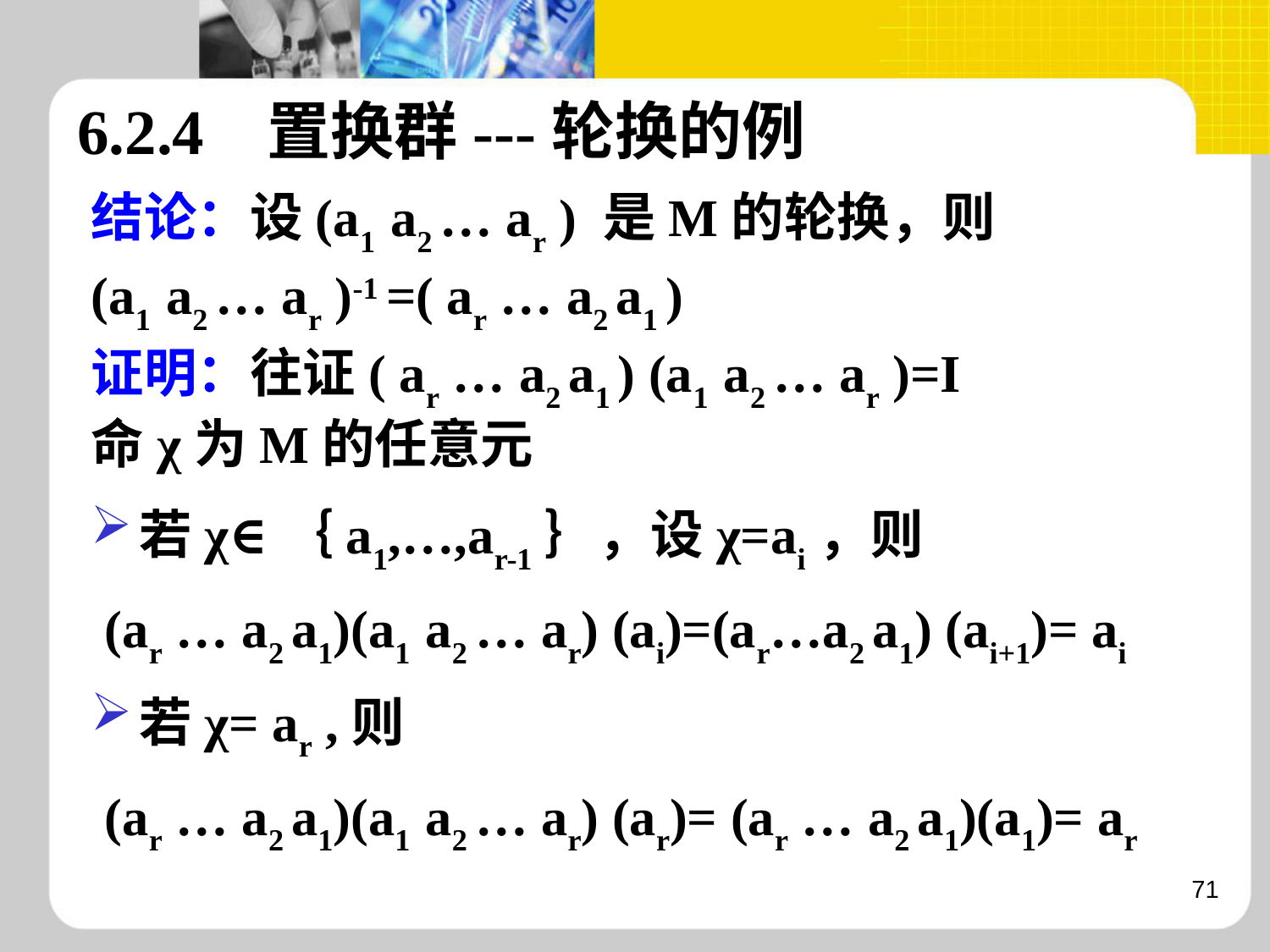

6.2.4   置换群---轮换的例
结论：设(a1  a2 … ar ) 是M的轮换，则
(a1  a2 … ar )-1 =( ar … a2 a1 )
证明：往证( ar … a2 a1 ) (a1  a2 … ar )=I
命χ为M的任意元
若χ∈｛a1,…,ar-1｝，设χ=ai，则
 (ar … a2 a1)(a1  a2 … ar) (ai)=(ar…a2 a1) (ai+1)= ai
若χ= ar ,则
 (ar … a2 a1)(a1  a2 … ar) (ar)= (ar … a2 a1)(a1)= ar
71